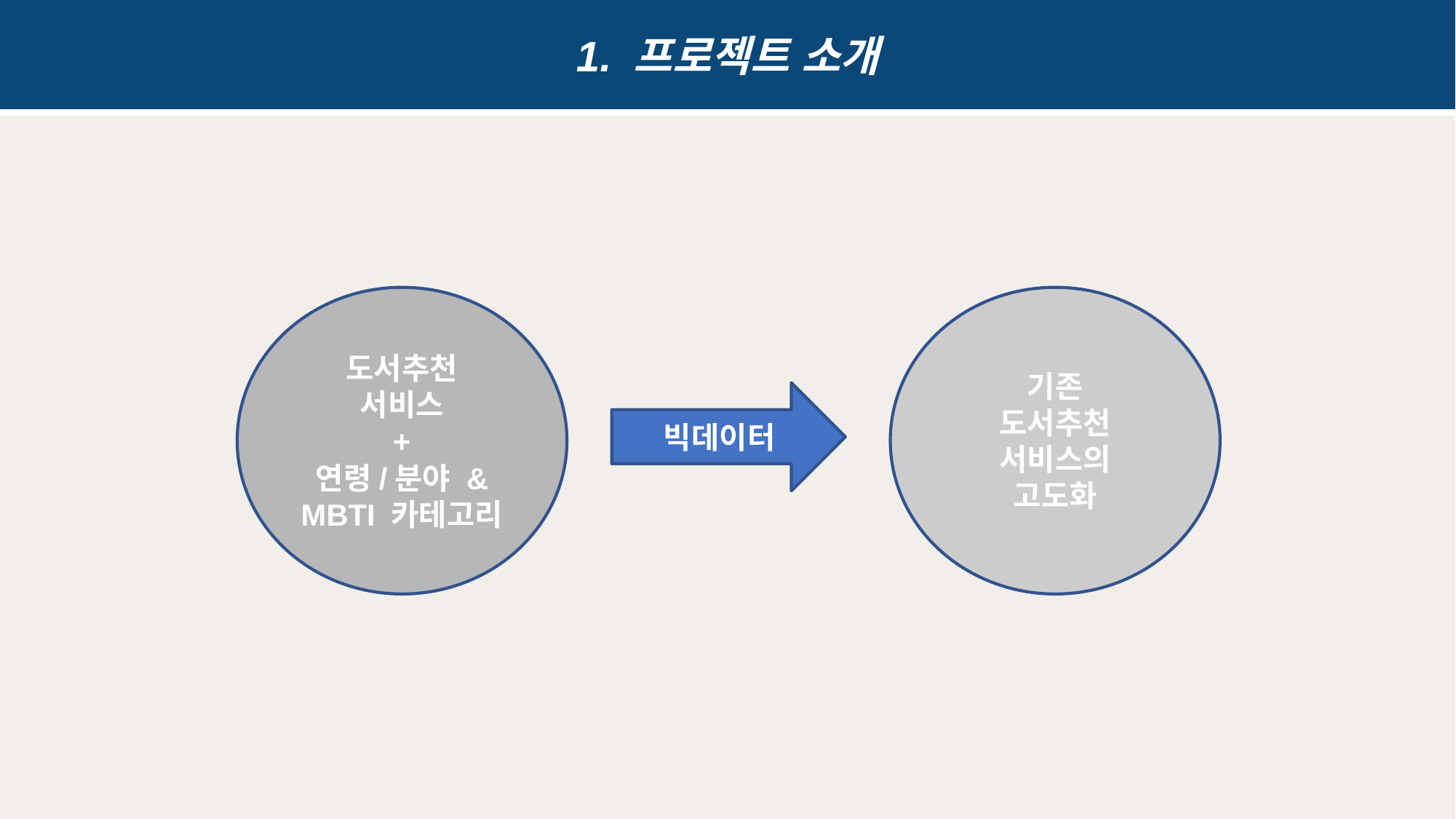

1. 프로젝트 소개
도서추천
서비스
+
연령/분야 & MBTI 카테고리
기존
도서추천
서비스의
고도화
    빅데이터